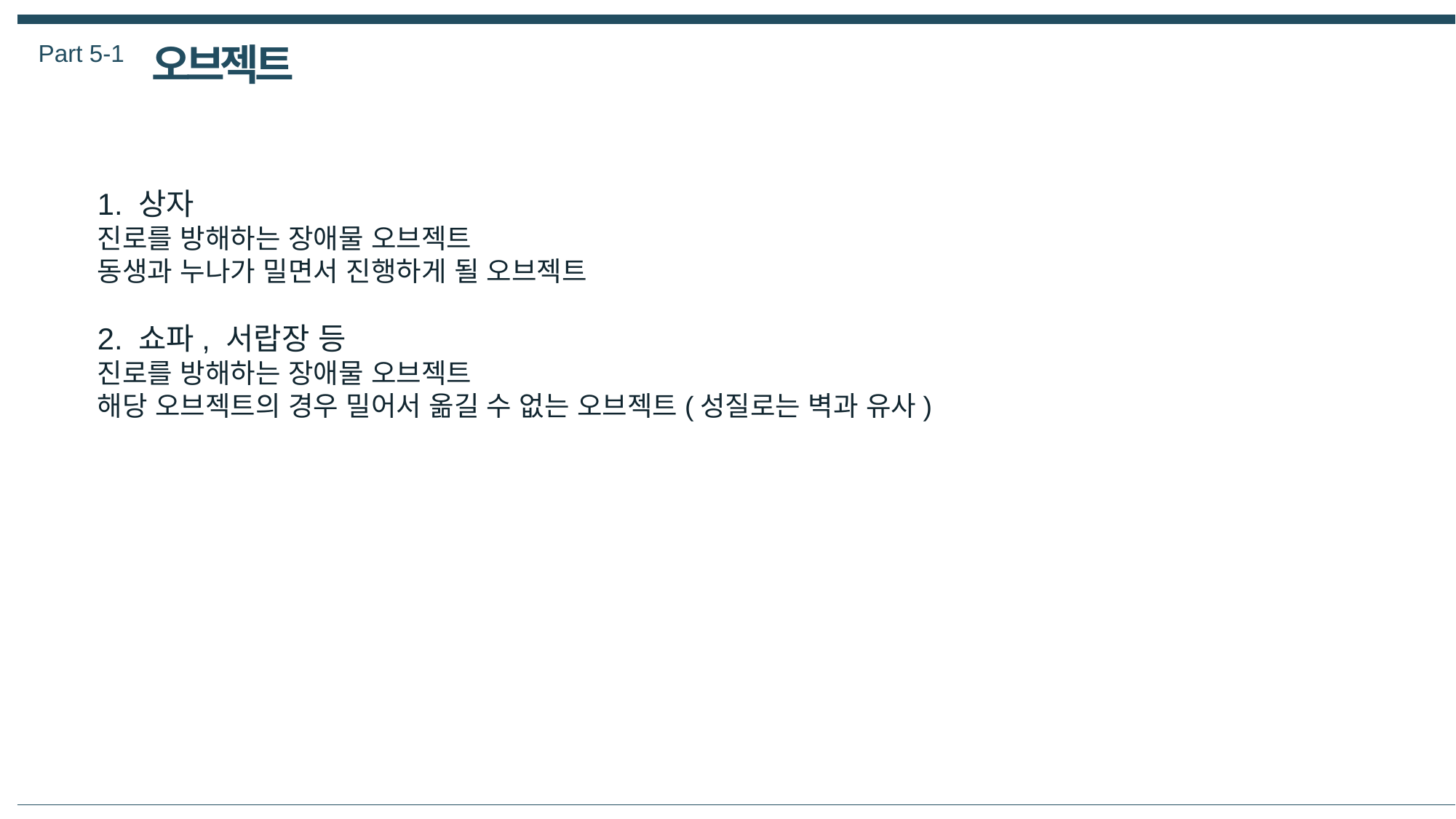

Part 5-1
오브젝트
1. 상자
진로를 방해하는 장애물 오브젝트
동생과 누나가 밀면서 진행하게 될 오브젝트

2. 쇼파, 서랍장 등
진로를 방해하는 장애물 오브젝트
해당 오브젝트의 경우 밀어서 옮길 수 없는 오브젝트(성질로는 벽과 유사)